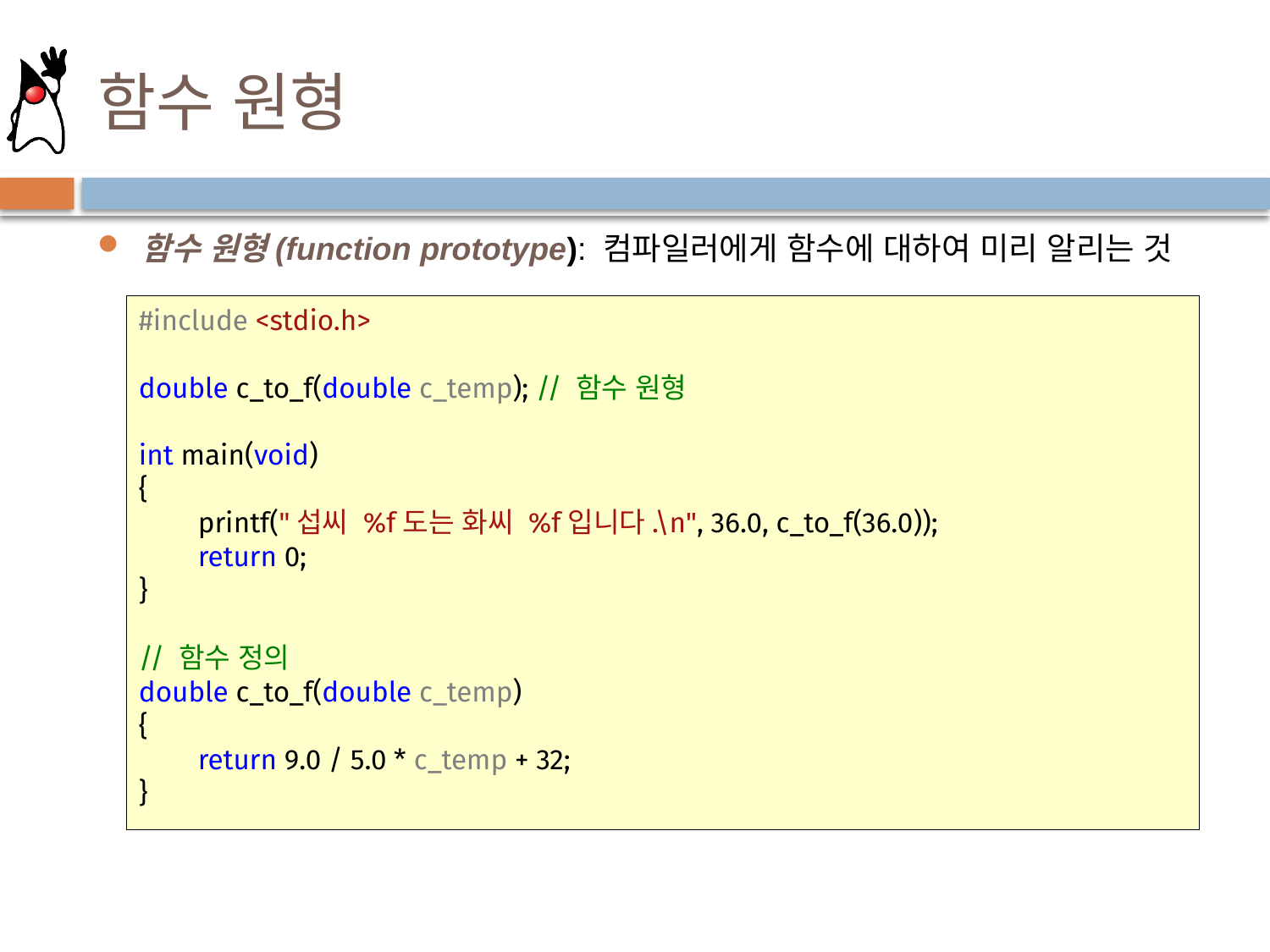

# 함수 원형
함수 원형(function prototype): 컴파일러에게 함수에 대하여 미리 알리는 것
#include <stdio.h>

double c_to_f(double c_temp); // 함수 원형

int main(void)
{
        printf("섭씨 %f도는 화씨 %f입니다.\n", 36.0, c_to_f(36.0));
        return 0;
}

// 함수 정의
double c_to_f(double c_temp)
{
        return 9.0 / 5.0 * c_temp + 32;
}